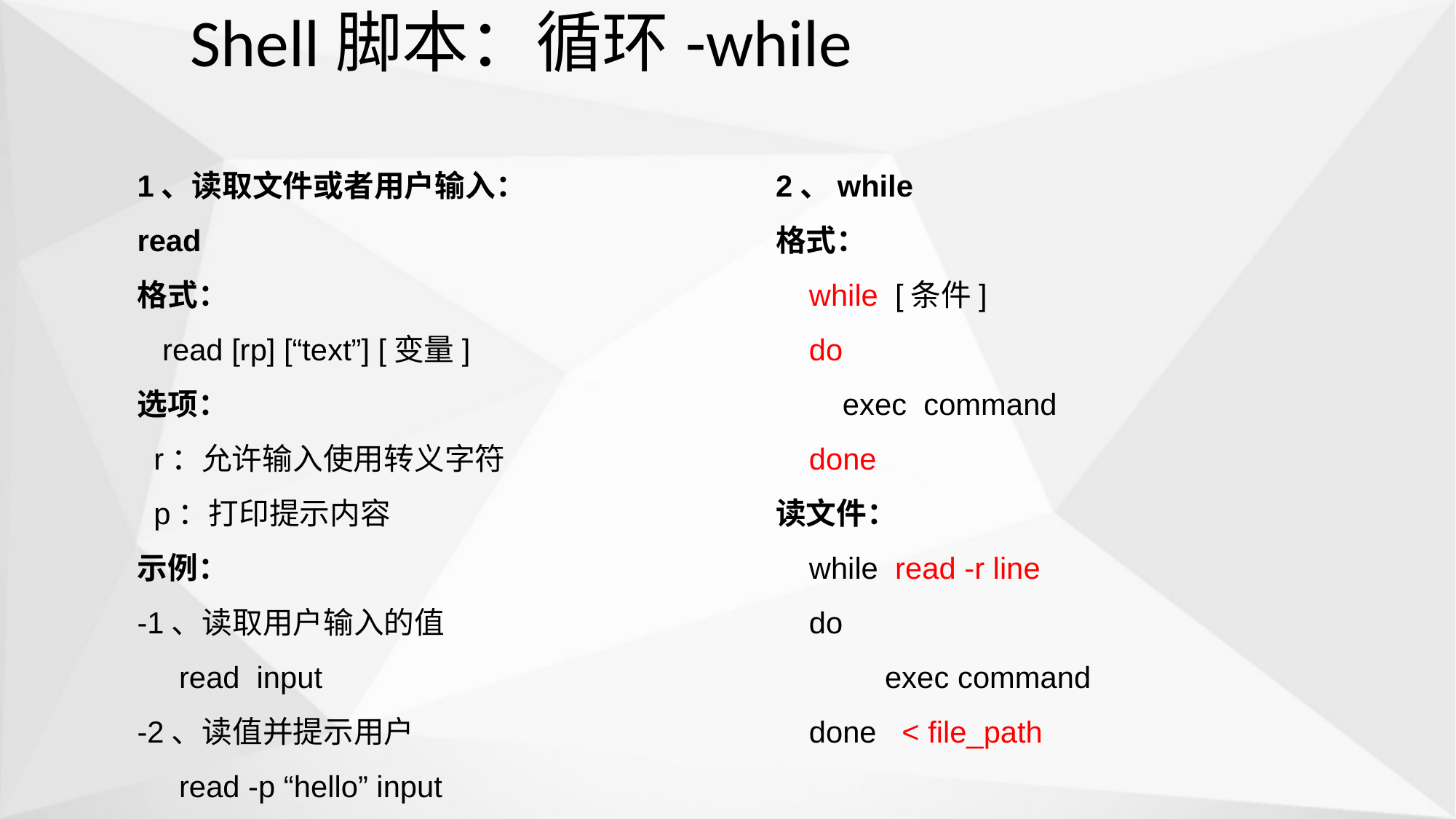

# Shell脚本：循环-while
1、读取文件或者用户输入：read
格式：
   read [rp] [“text”] [变量]
选项：
  r：允许输入使用转义字符
  p：打印提示内容
示例：
-1、读取用户输入的值
     read  input
-2、读值并提示用户
     read -p “hello” input
2、while
格式：
    while  [条件]
    do
        exec  command
    done
读文件：
    while  read -r line
    do
	exec command
    done   < file_path